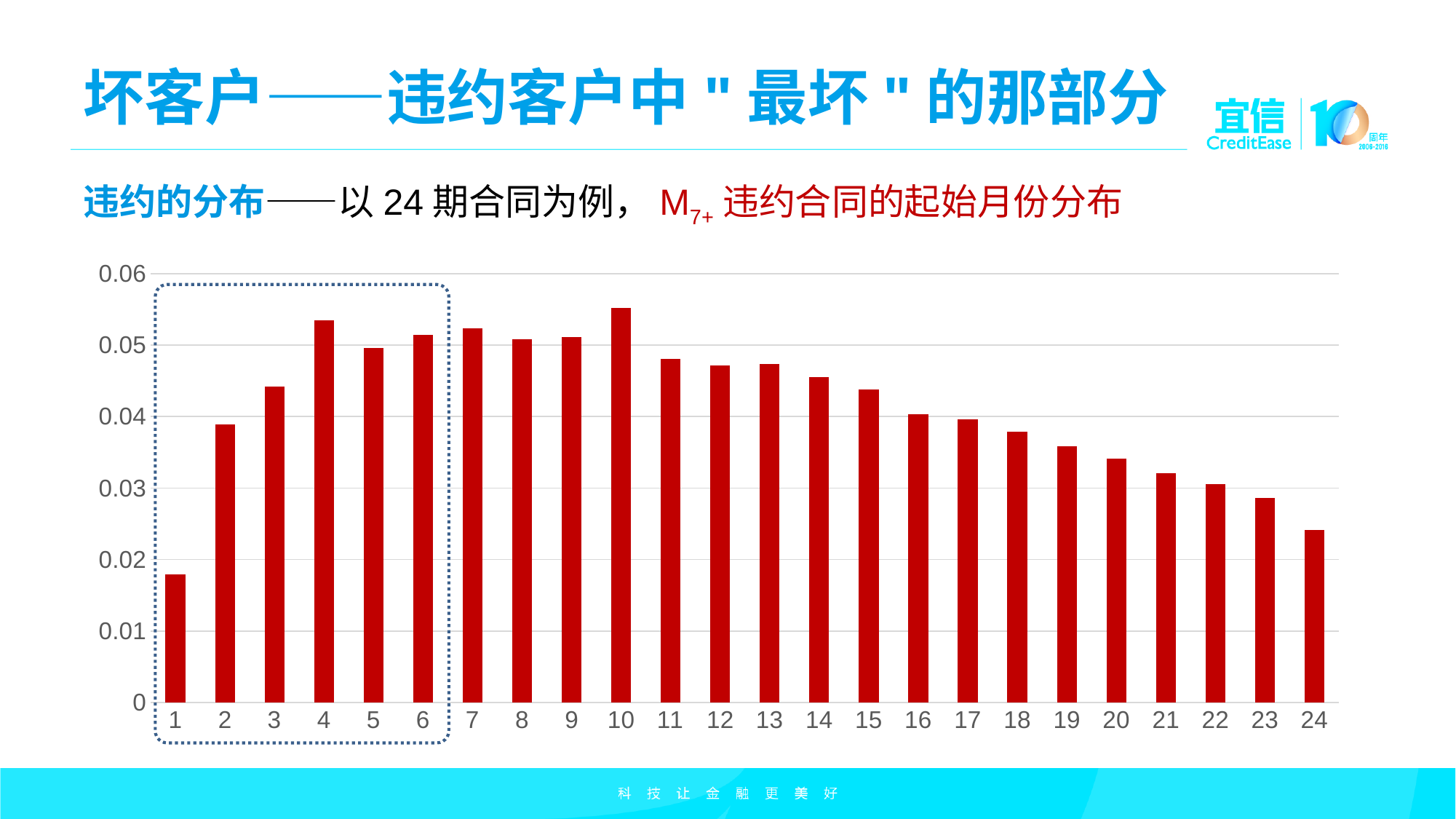

# 坏客户——违约客户中"最坏"的那部分
违约的分布——以24期合同为例，M7+违约合同的起始月份分布

### Chart

| Category | 列1 |
|---|---|
| 1 | 0.017913777 |
| 2 | 0.038947885 |
| 3 | 0.044175721 |
| 4 | 0.053475334 |
| 5 | 0.049557015 |
| 6 | 0.051439445 |
| 7 | 0.052349968 |
| 8 | 0.05084607 |
| 9 | 0.051142758 |
| 10 | 0.055163383 |
| 11 | 0.048012195 |
| 12 | 0.047101672 |
| 13 | 0.047398359 |
| 14 | 0.045495468 |
| 15 | 0.043797189 |
| 16 | 0.040359708 |
| 17 | 0.039612874 |
| 18 | 0.037853211 |
| 19 | 0.035858245 |
| 20 | 0.034098582 |
| 21 | 0.032062693 |
| 22 | 0.030569026 |
| 23 | 0.028625212 |
| 24 | 0.024144211 |